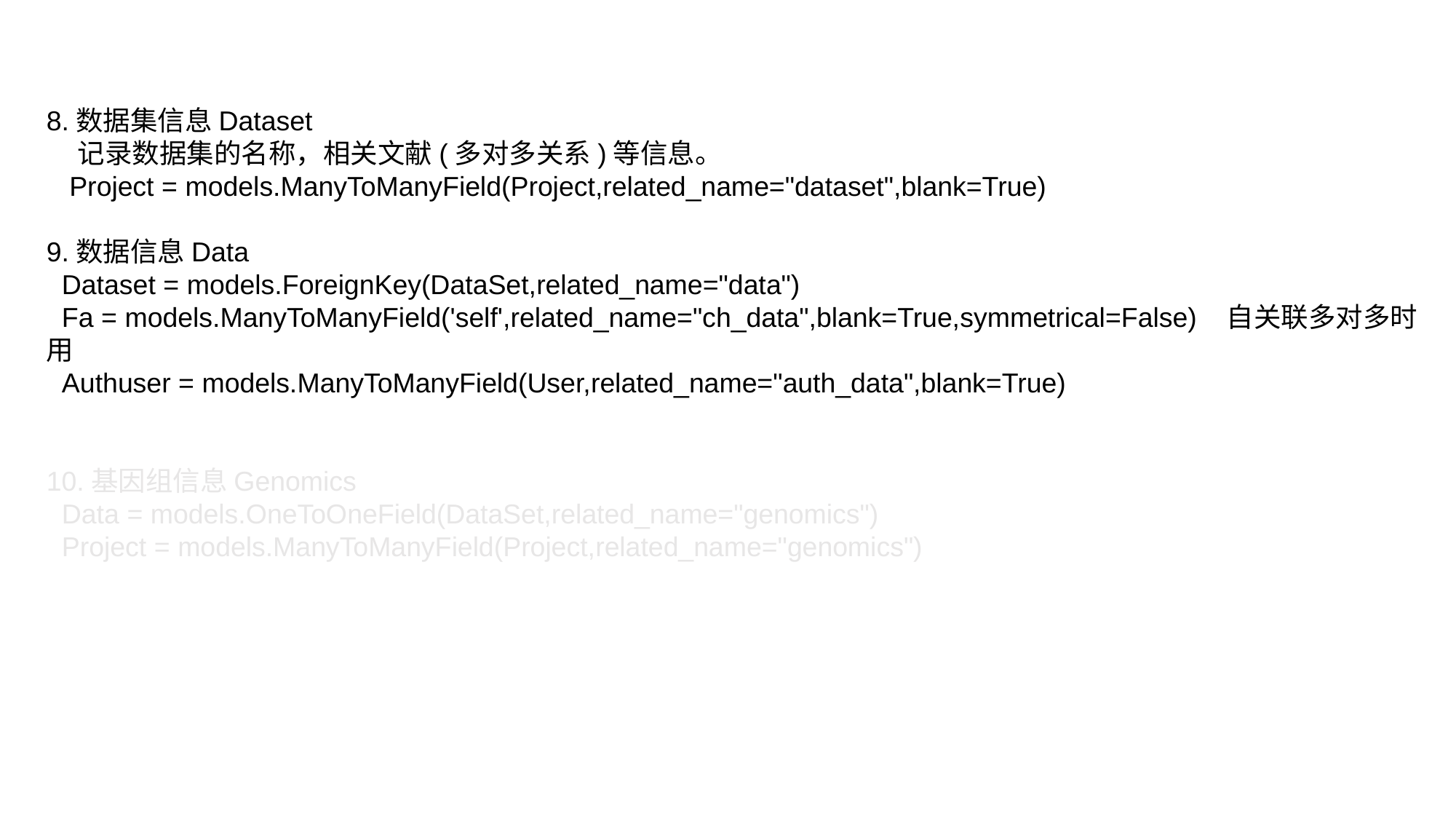

8.数据集信息Dataset
    记录数据集的名称，相关文献(多对多关系)等信息。
   Project = models.ManyToManyField(Project,related_name="dataset",blank=True)

9.数据信息Data
  Dataset = models.ForeignKey(DataSet,related_name="data")
  Fa = models.ManyToManyField('self',related_name="ch_data",blank=True,symmetrical=False)   自关联多对多时用
  Authuser = models.ManyToManyField(User,related_name="auth_data",blank=True)

10.基因组信息Genomics
  Data = models.OneToOneField(DataSet,related_name="genomics")
  Project = models.ManyToManyField(Project,related_name="genomics")